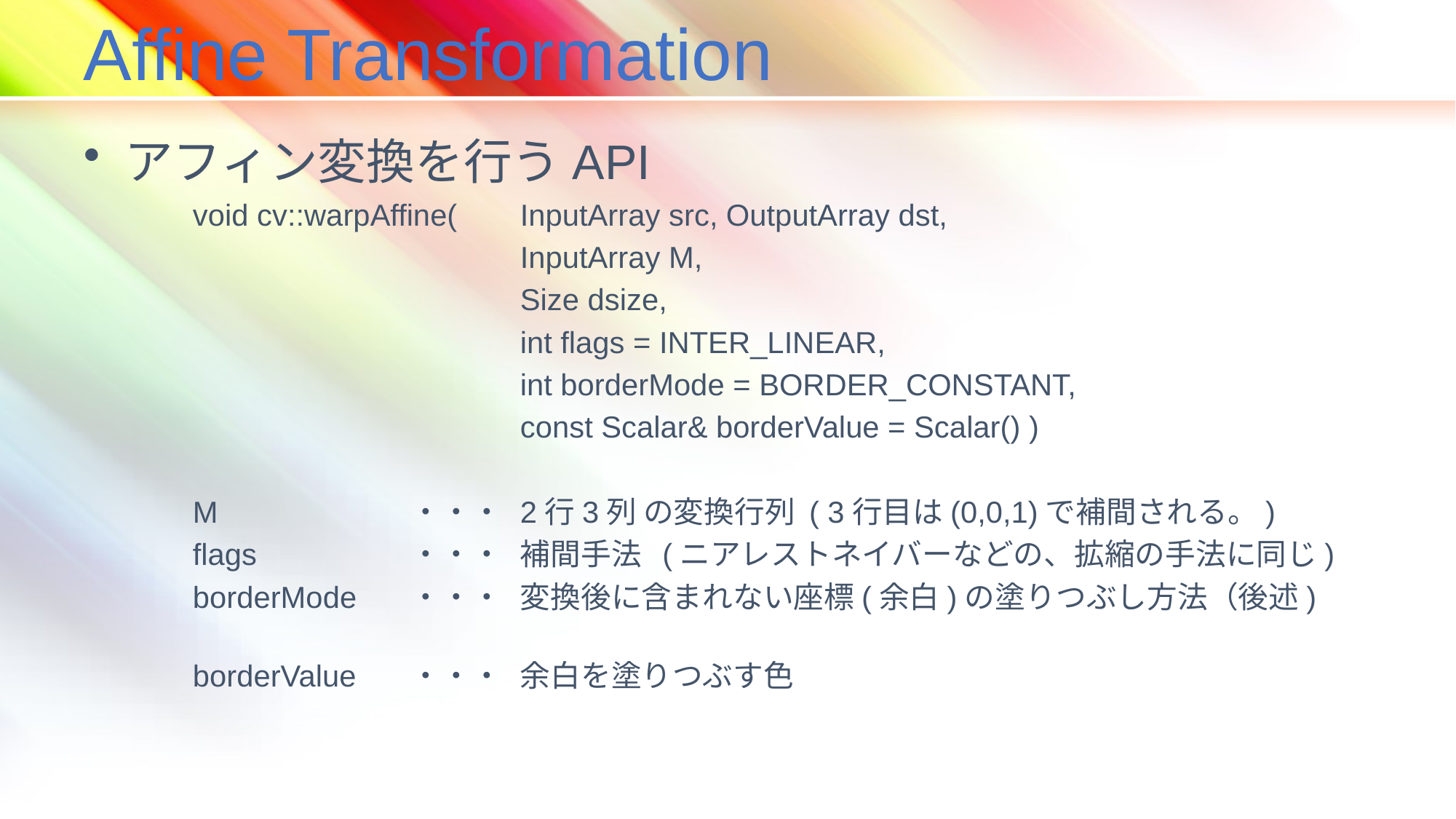

# Affine Transformation
アフィン変換を行うAPI
	void cv::warpAffine(	InputArray src, OutputArray dst,
				InputArray M,
				Size dsize,
				int flags = INTER_LINEAR,
				int borderMode = BORDER_CONSTANT,
				const Scalar& borderValue = Scalar() )

	M		・・・	2行3列 の変換行列 ( 3行目は(0,0,1)で補間される。)
	flags		・・・	補間手法  (ニアレストネイバーなどの、拡縮の手法に同じ)
	borderMode	・・・	変換後に含まれない座標(余白)の塗りつぶし方法（後述)
	borderValue	・・・	余白を塗りつぶす色